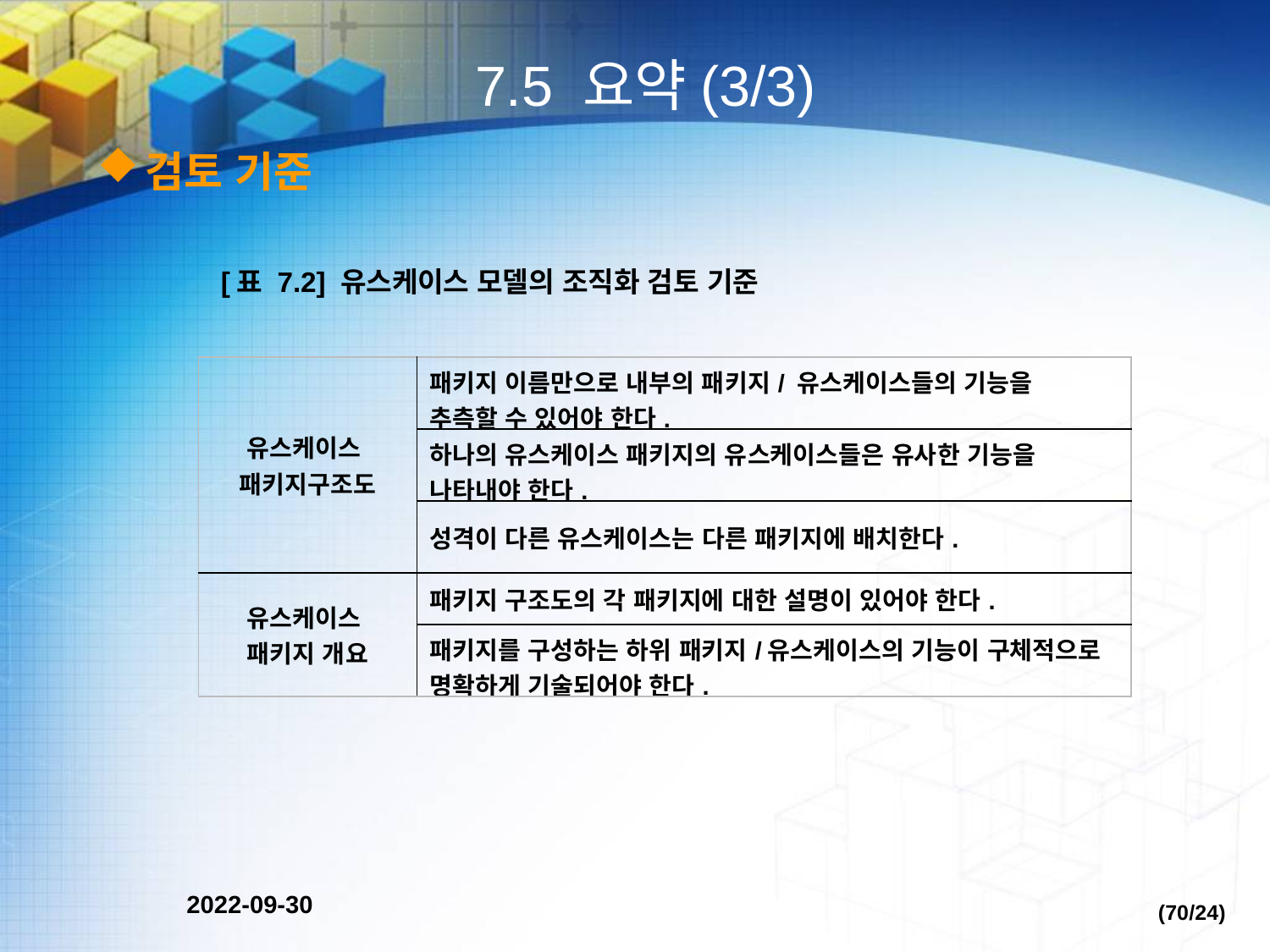

# 7.5 요약(3/3)
검토 기준

[표 7.2] 유스케이스 모델의 조직화 검토 기준
| 유스케이스 패키지구조도 | 패키지 이름만으로 내부의 패키지/ 유스케이스들의 기능을 추측할 수 있어야 한다. |
| --- | --- |
|  | 하나의 유스케이스 패키지의 유스케이스들은 유사한 기능을 나타내야 한다. |
|  | 성격이 다른 유스케이스는 다른 패키지에 배치한다. |
| 유스케이스 패키지 개요 | 패키지 구조도의 각 패키지에 대한 설명이 있어야 한다. |
|  | 패키지를 구성하는 하위 패키지/유스케이스의 기능이 구체적으로 명확하게 기술되어야 한다. |
(70/24)
2022-09-30